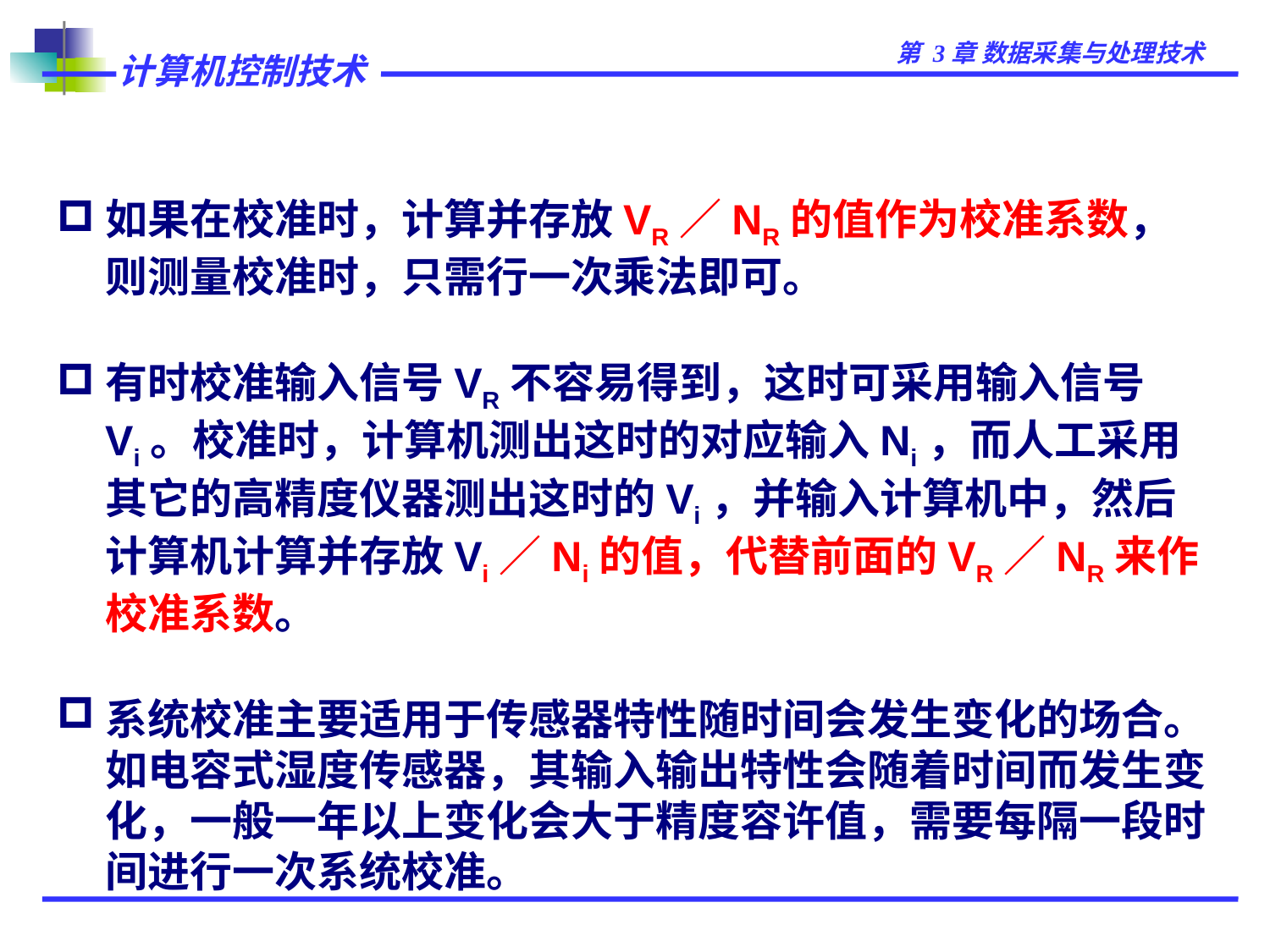

如果在校准时，计算并存放VR／NR的值作为校准系数，则测量校准时，只需行一次乘法即可。

有时校准输入信号VR不容易得到，这时可采用输入信号Vi。校准时，计算机测出这时的对应输入Ni，而人工采用其它的高精度仪器测出这时的Vi，并输入计算机中，然后计算机计算并存放Vi／Ni的值，代替前面的VR／NR来作校准系数。

系统校准主要适用于传感器特性随时间会发生变化的场合。如电容式湿度传感器，其输入输出特性会随着时间而发生变化，一般一年以上变化会大于精度容许值，需要每隔一段时间进行一次系统校准。